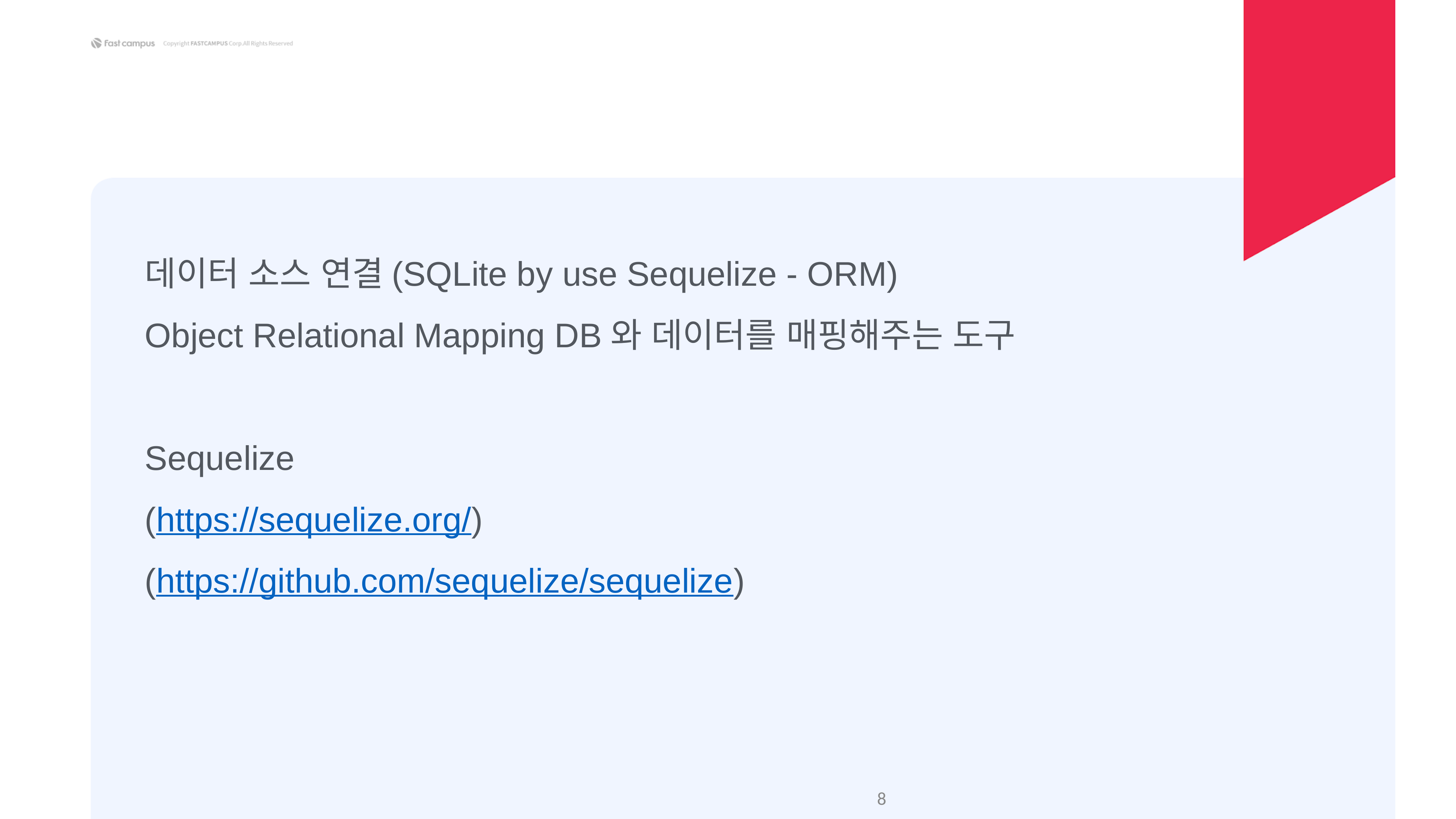

데이터 소스 연결(SQLite by use Sequelize - ORM)
Object Relational Mapping DB와 데이터를 매핑해주는 도구

Sequelize
(https://sequelize.org/)
(https://github.com/sequelize/sequelize)

8